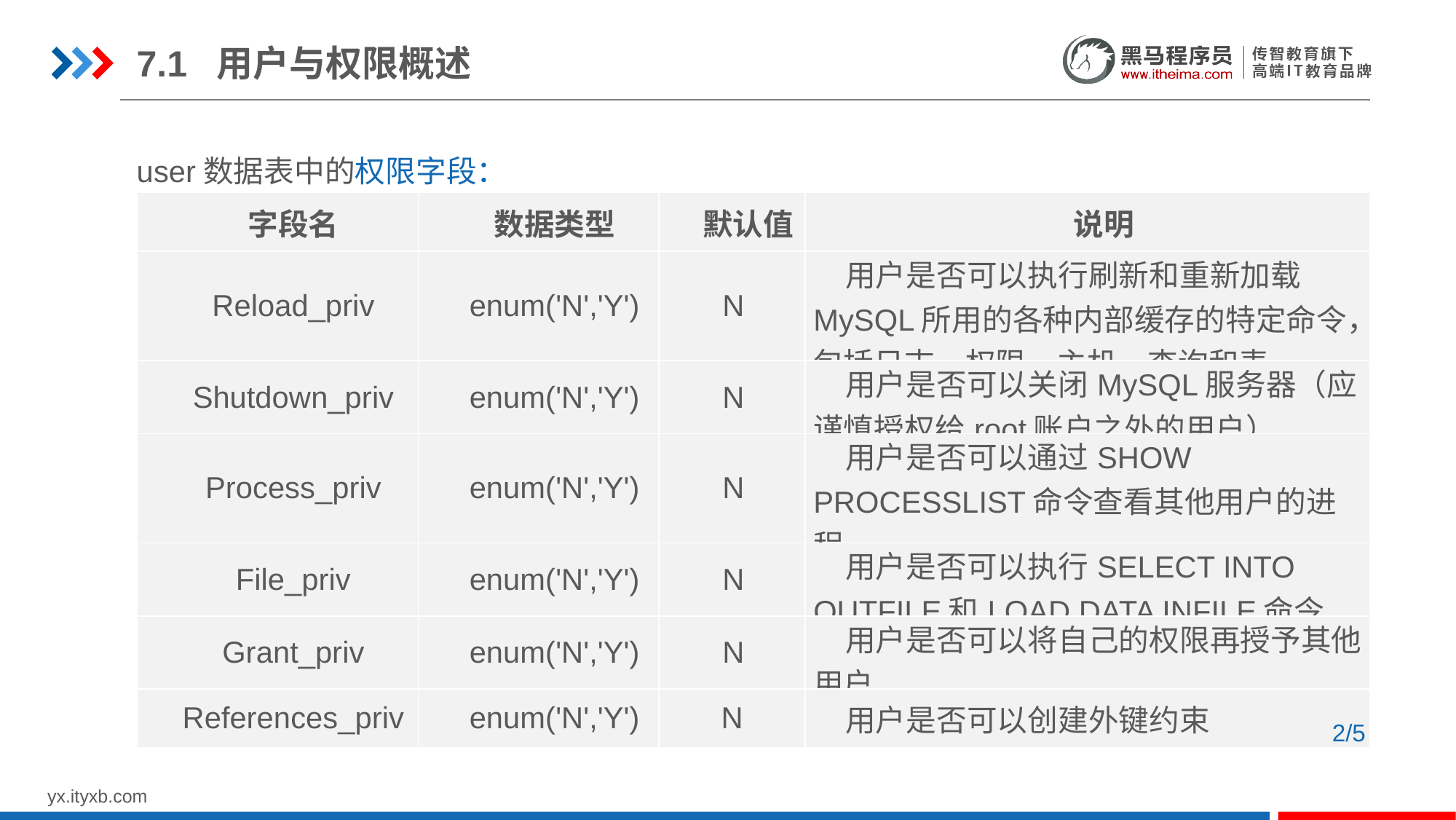

7.1  用户与权限概述
user数据表中的权限字段：
| 字段名 | 数据类型 | 默认值 | 说明 |
| --- | --- | --- | --- |
| Reload\_priv | enum('N','Y') | N | 用户是否可以执行刷新和重新加载MySQL所用的各种内部缓存的特定命令，包括日志、权限、主机、查询和表 |
| Shutdown\_priv | enum('N','Y') | N | 用户是否可以关闭MySQL服务器（应谨慎授权给root账户之外的用户） |
| Process\_priv | enum('N','Y') | N | 用户是否可以通过SHOW PROCESSLIST命令查看其他用户的进程 |
| File\_priv | enum('N','Y') | N | 用户是否可以执行SELECT INTO OUTFILE和LOAD DATA INFILE命令 |
| Grant\_priv | enum('N','Y') | N | 用户是否可以将自己的权限再授予其他用户 |
| References\_priv | enum('N','Y') | N | 用户是否可以创建外键约束 |
2/5